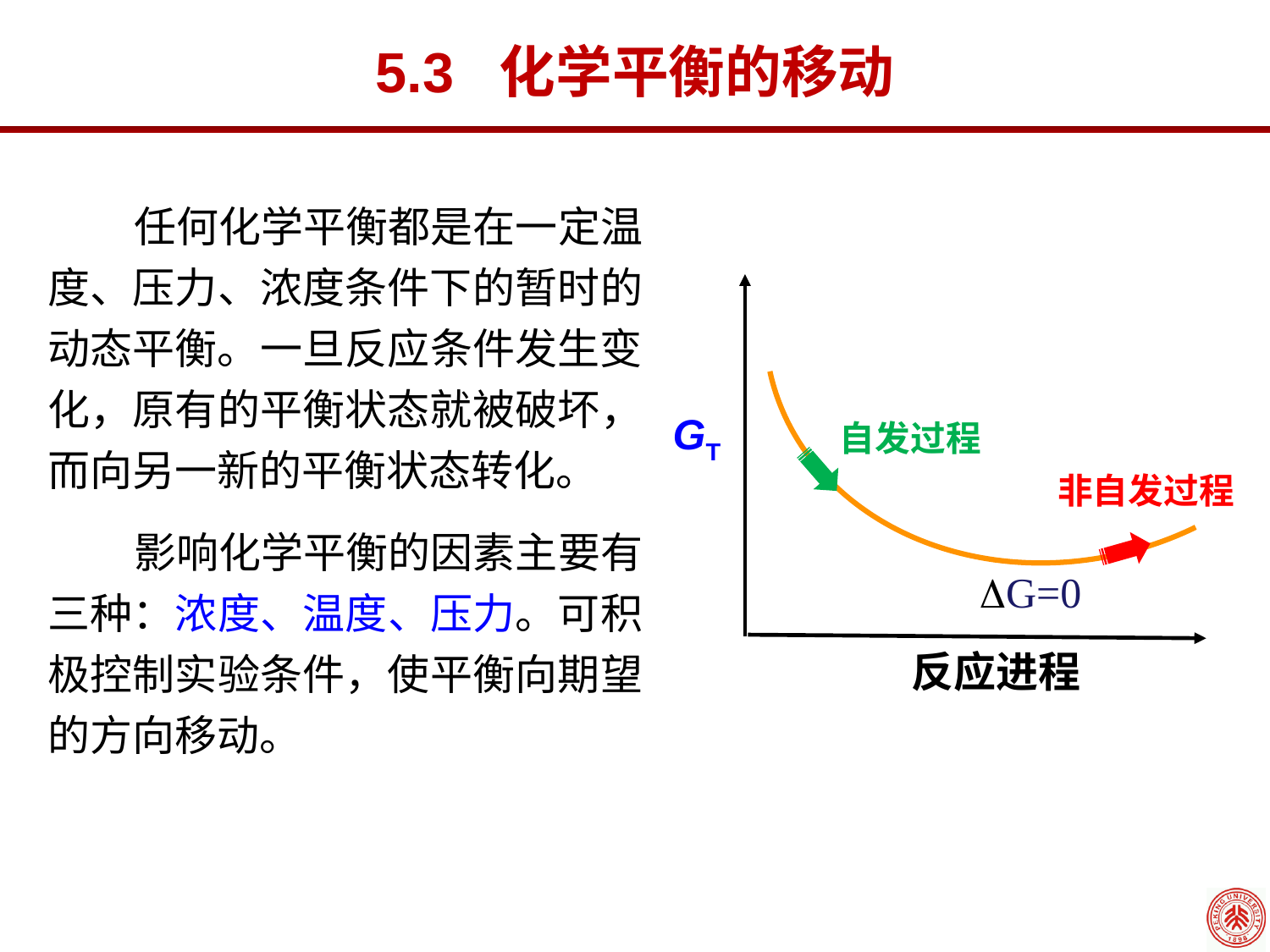

5.3  化学平衡的移动

自发过程

反应进程

        任何化学平衡都是在一定温度、压力、浓度条件下的暂时的动态平衡。一旦反应条件发生变化，原有的平衡状态就被破坏，而向另一新的平衡状态转化。
        影响化学平衡的因素主要有三种：浓度、温度、压力。可积极控制实验条件，使平衡向期望的方向移动。
GT
非自发过程

ΔG=0